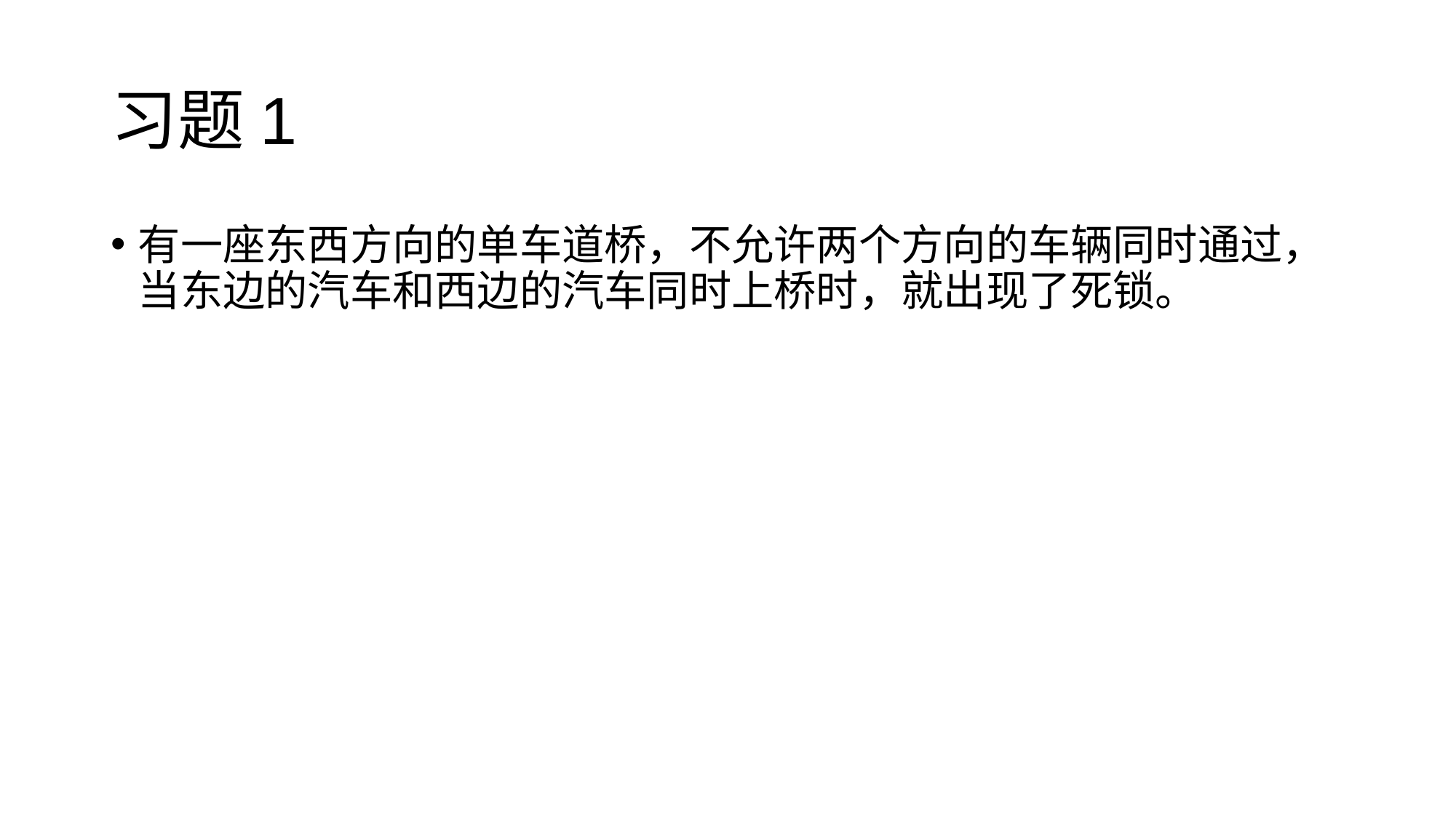

# 习题1
有一座东西方向的单车道桥，不允许两个方向的车辆同时通过，当东边的汽车和西边的汽车同时上桥时，就出现了死锁。